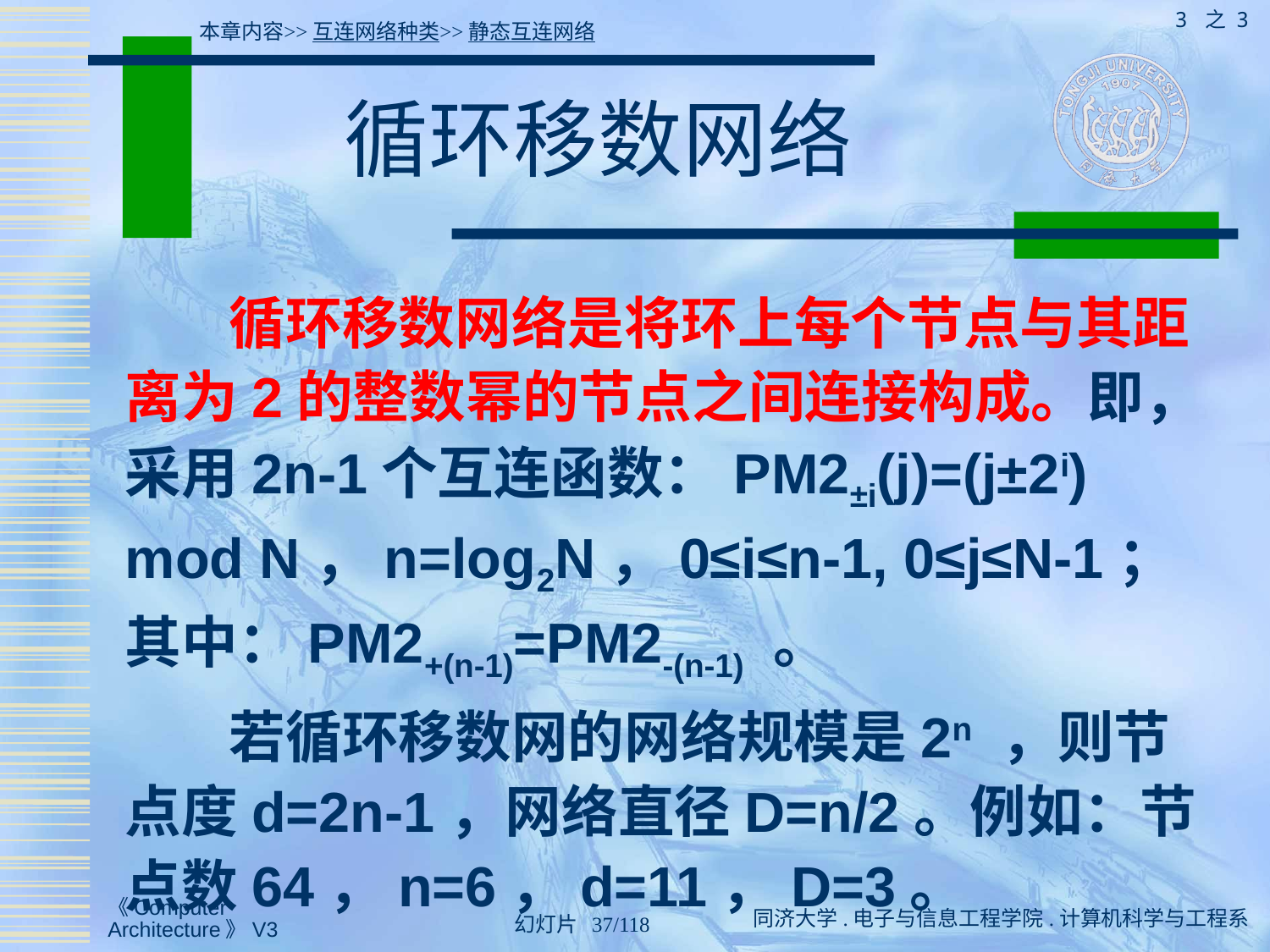

3 之 3
本章内容>>互连网络种类>>静态互连网络
# 循环移数网络
       循环移数网络是将环上每个节点与其距离为2的整数幂的节点之间连接构成。即，采用2n-1个互连函数：PM2±i(j)=(j±2i) mod N，n=log2N，0≤i≤n-1, 0≤j≤N-1；其中：PM2+(n-1)=PM2-(n-1) 。
       若循环移数网的网络规模是2n ，则节点度d=2n-1，网络直径D=n/2。例如：节点数64，n=6，d=11，D=3。